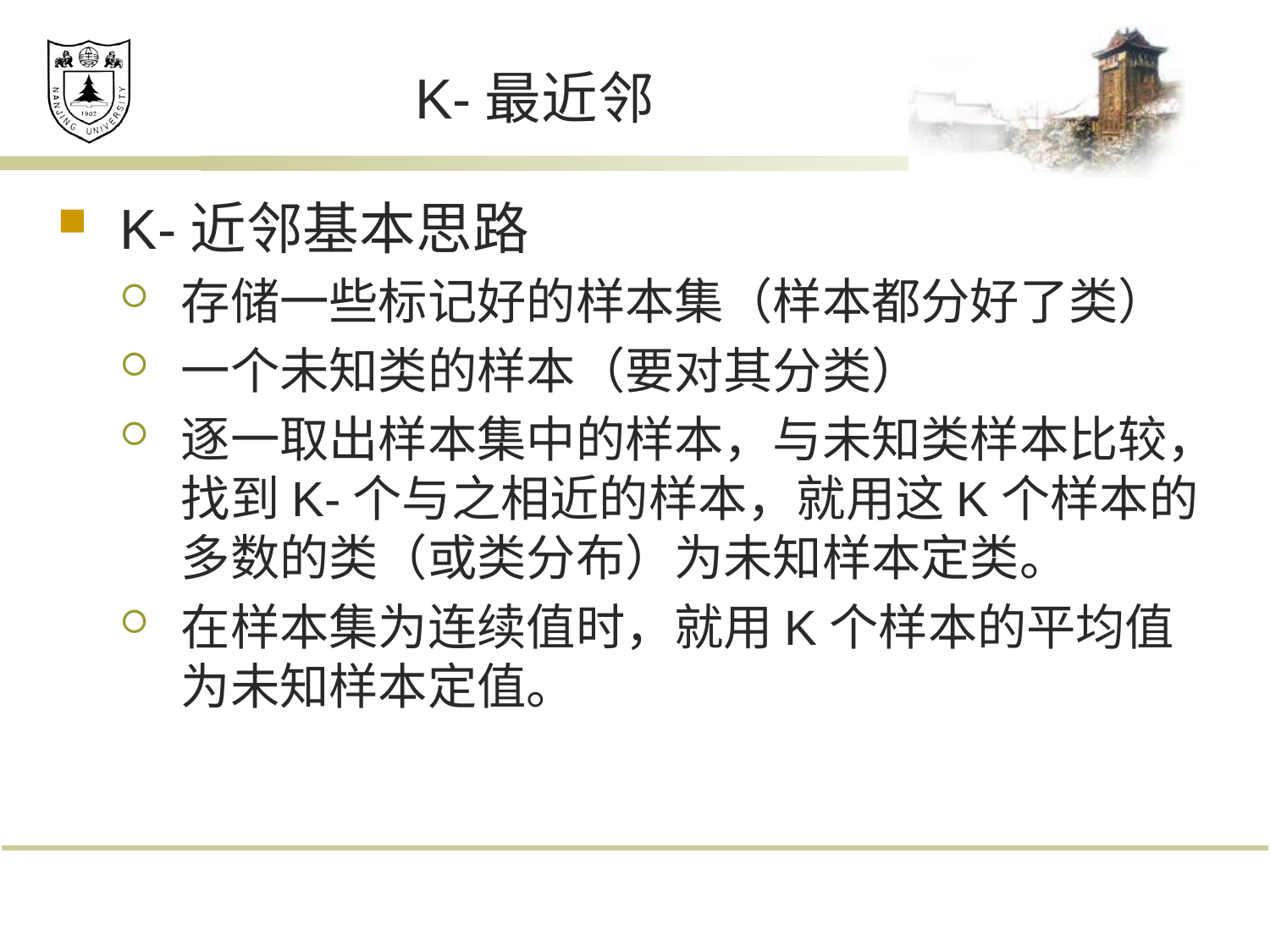

# K-最近邻
K-近邻基本思路
存储一些标记好的样本集（样本都分好了类）
一个未知类的样本（要对其分类）
逐一取出样本集中的样本，与未知类样本比较，找到K-个与之相近的样本，就用这K个样本的多数的类（或类分布）为未知样本定类。
在样本集为连续值时，就用K个样本的平均值为未知样本定值。